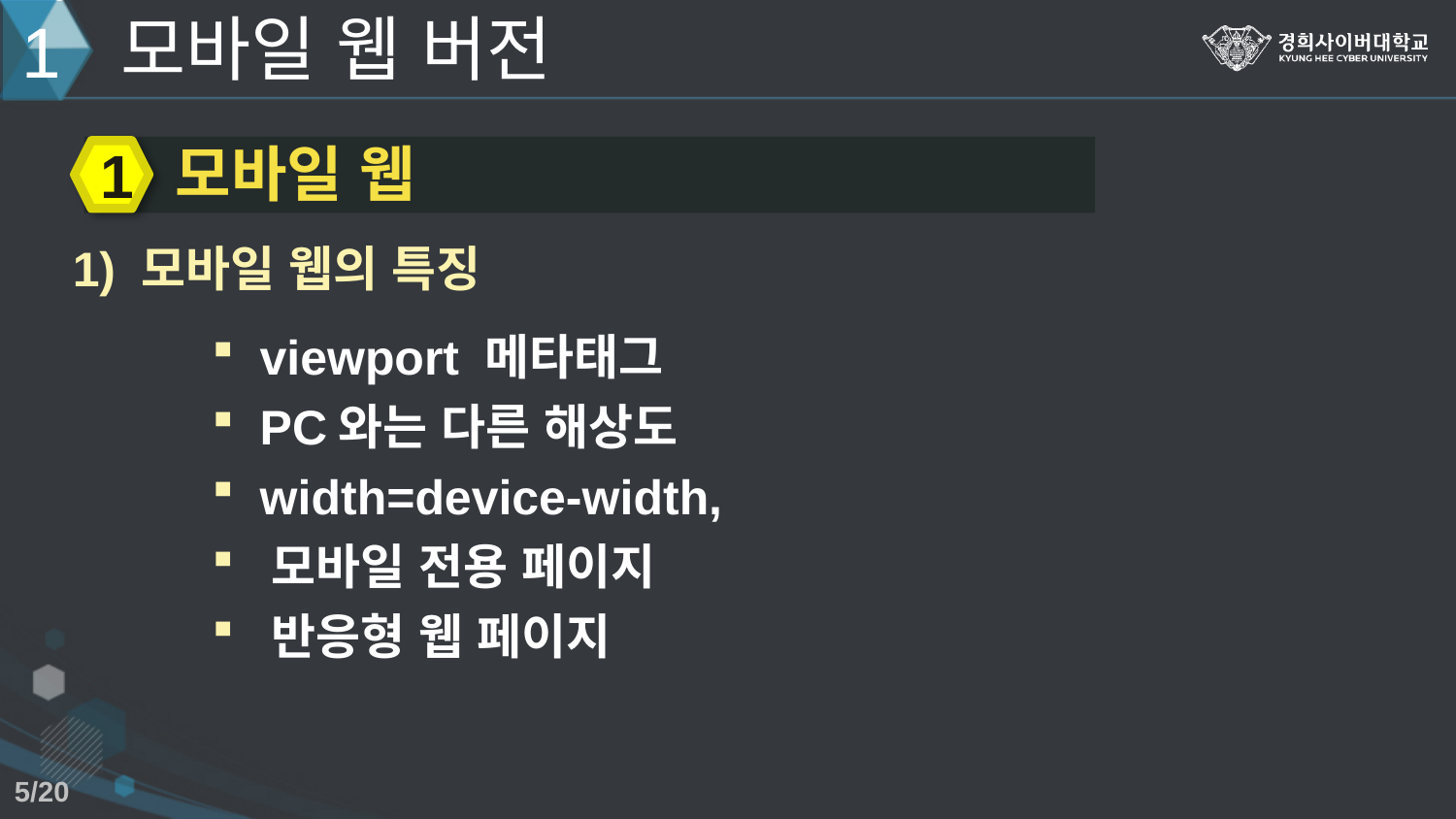

모바일 웹 버전
1
모바일 웹

1
1) 모바일 웹의 특징
 viewport 메타태그
 PC와는 다른 해상도
 width=device-width,
 모바일 전용 페이지
 반응형 웹 페이지